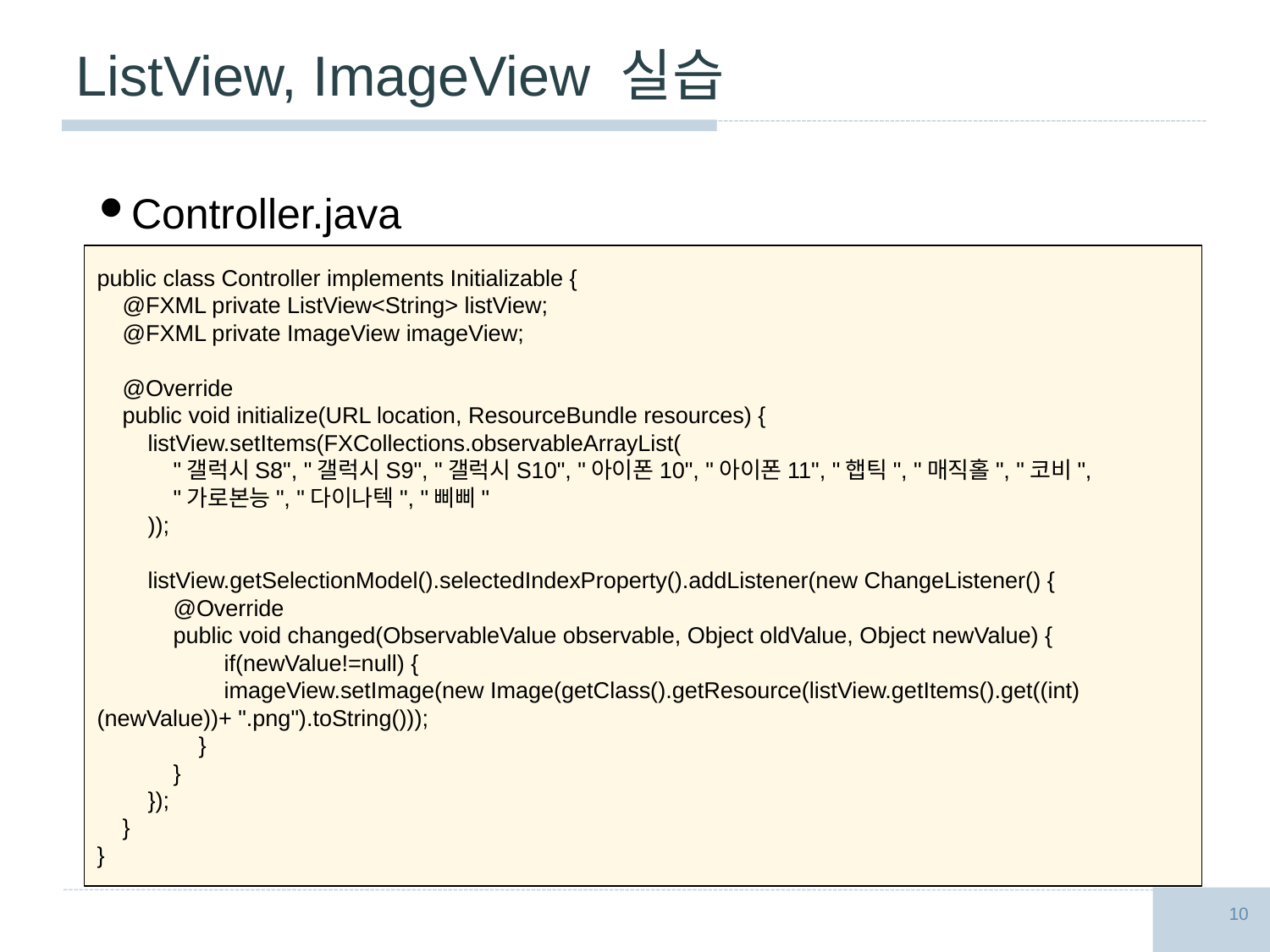

# ListView, ImageView 실습
Controller.java
public class Controller implements Initializable {
    @FXML private ListView<String> listView;
    @FXML private ImageView imageView;

    @Override
    public void initialize(URL location, ResourceBundle resources) {
        listView.setItems(FXCollections.observableArrayList(
            "갤럭시S8", "갤럭시S9", "갤럭시S10", "아이폰10", "아이폰11", "햅틱", "매직홀", "코비",
            "가로본능", "다이나텍", "삐삐"
        ));

        listView.getSelectionModel().selectedIndexProperty().addListener(new ChangeListener() {
            @Override
            public void changed(ObservableValue observable, Object oldValue, Object newValue) {
            	if(newValue!=null) {
                    imageView.setImage(new Image(getClass().getResource(listView.getItems().get((int) (newValue))+ ".png").toString()));
                }
            }
        });
    }
}